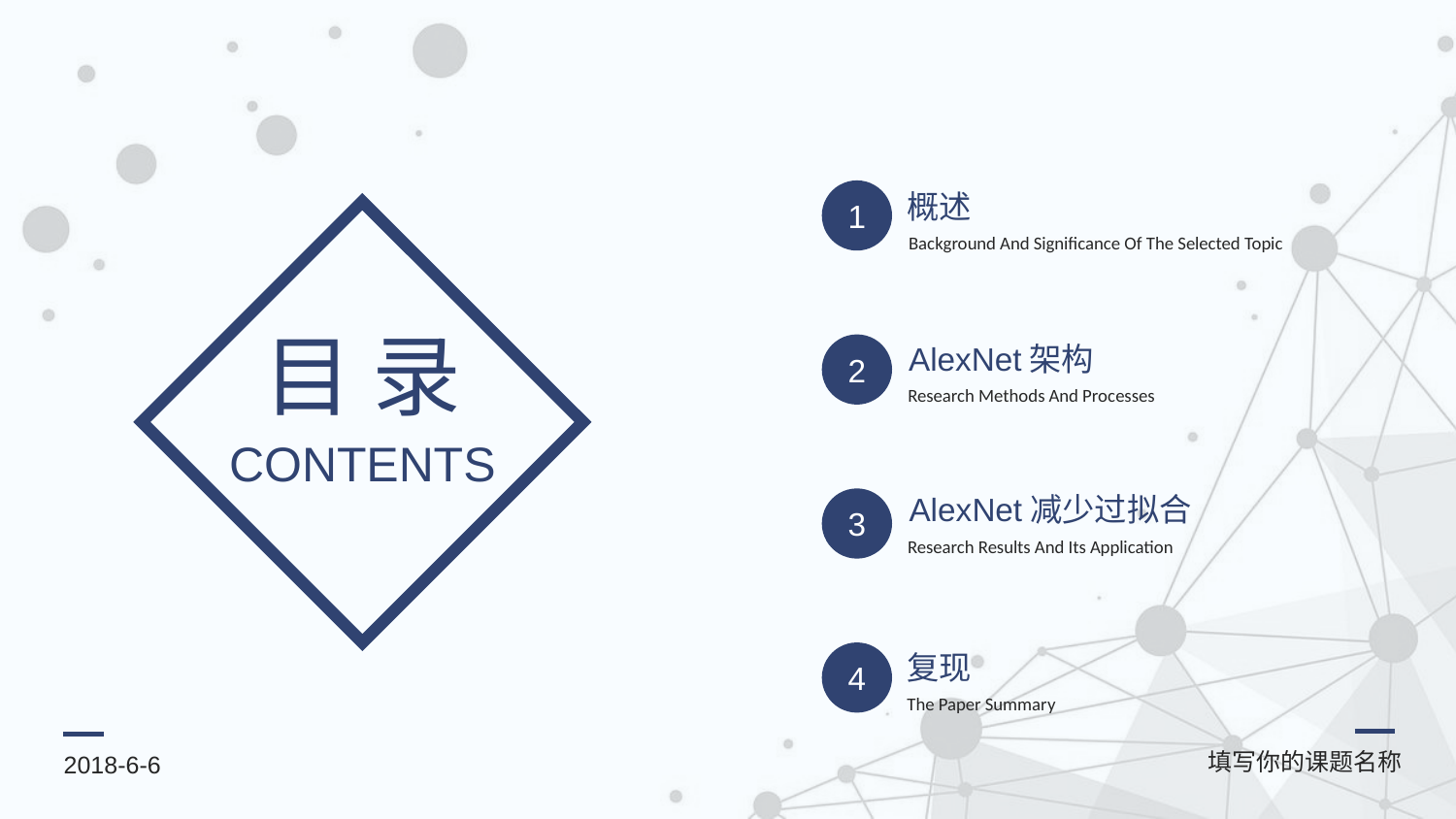

概述
1

Background And Significance Of The Selected Topic
目 录
AlexNet架构
2
Research Methods And Processes
CONTENTS
AlexNet减少过拟合
3
Research Results And Its Application
复现
4
The Paper Summary
填写你的课题名称
2018-6-6